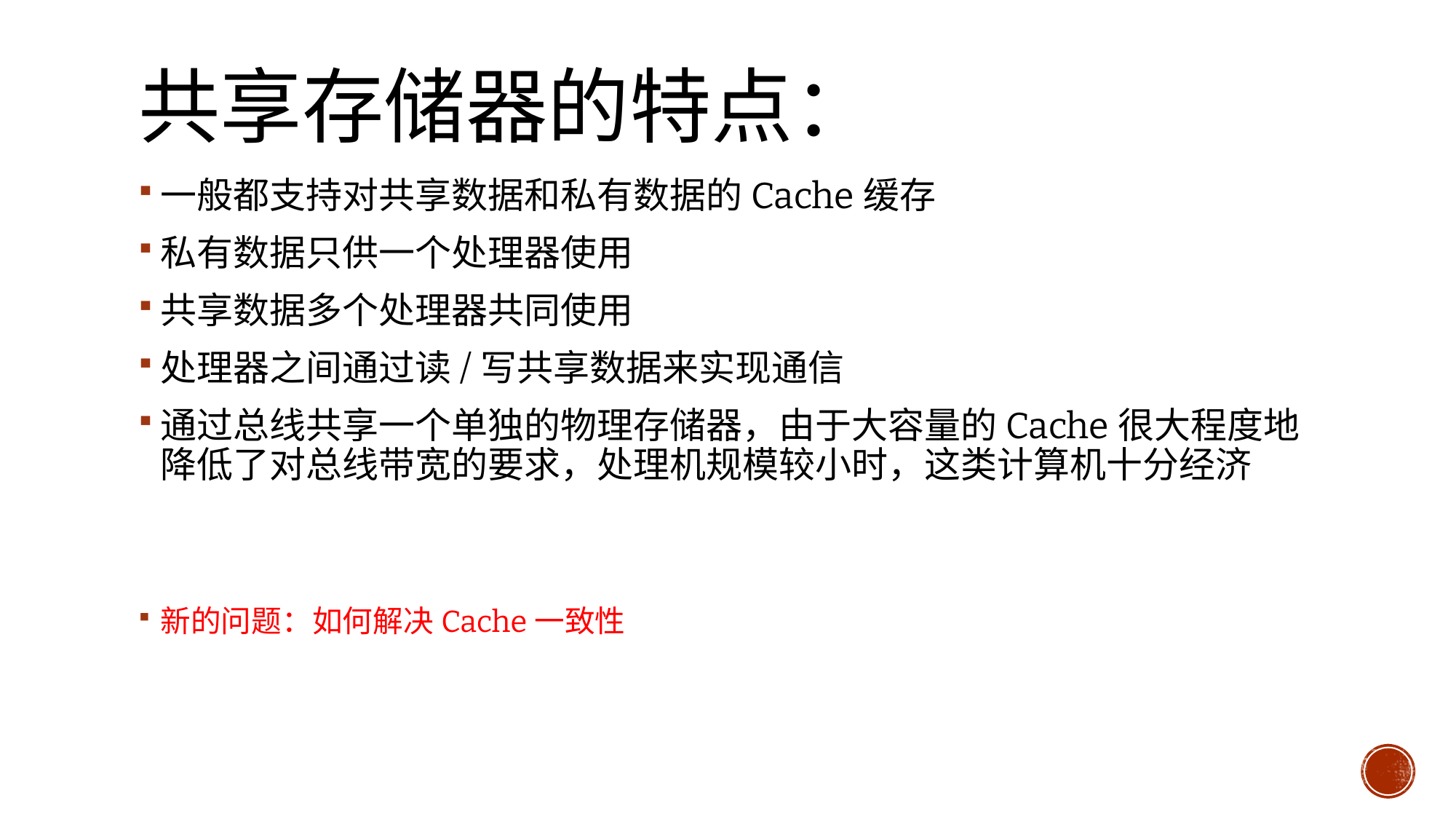

# 共享存储器的特点：
一般都支持对共享数据和私有数据的Cache缓存
私有数据只供一个处理器使用
共享数据多个处理器共同使用
处理器之间通过读/写共享数据来实现通信
通过总线共享一个单独的物理存储器，由于大容量的Cache很大程度地降低了对总线带宽的要求，处理机规模较小时，这类计算机十分经济

新的问题：如何解决Cache一致性